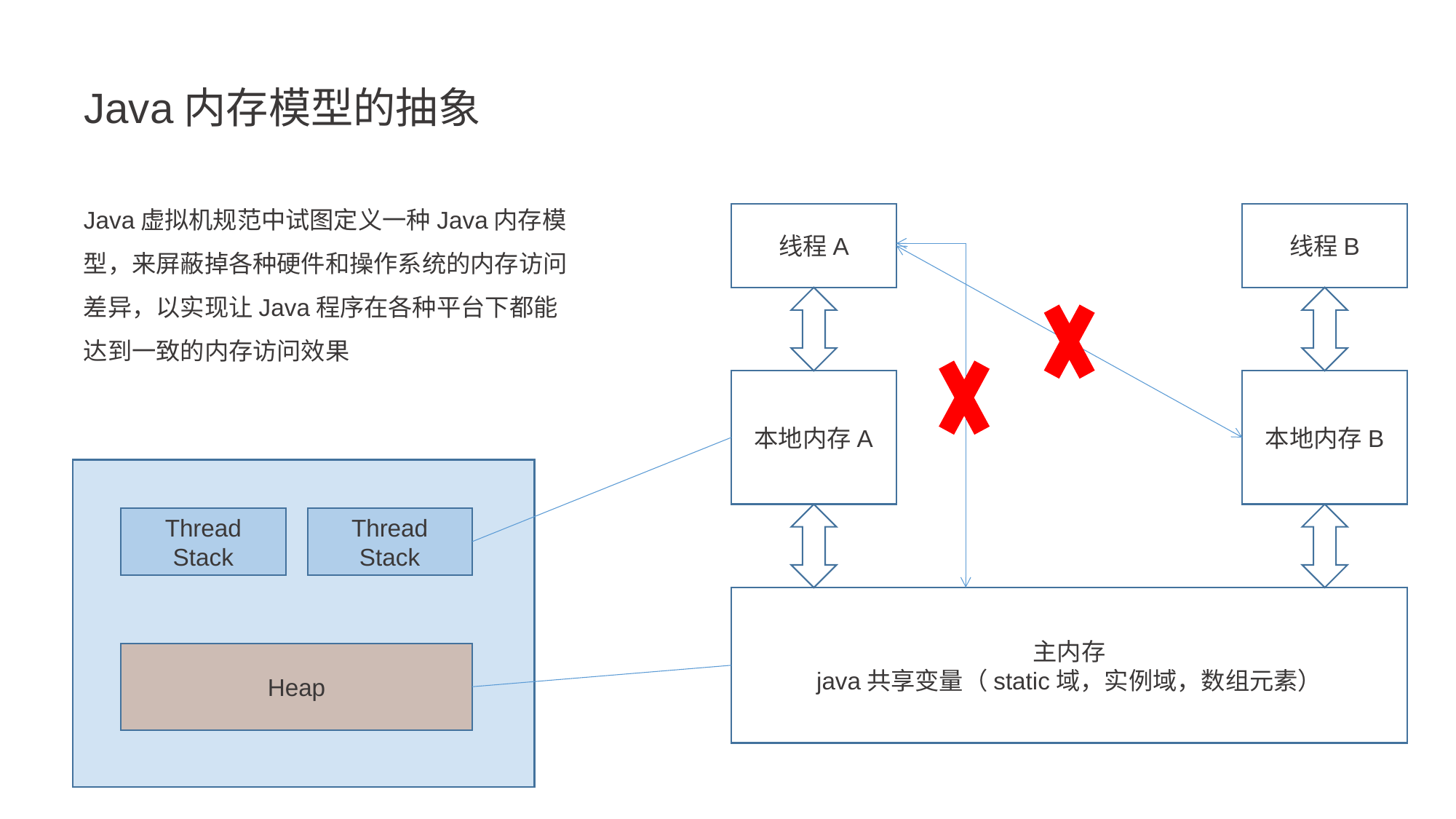

# Java内存模型的抽象
Java虚拟机规范中试图定义一种Java内存模型，来屏蔽掉各种硬件和操作系统的内存访问差异，以实现让Java程序在各种平台下都能达到一致的内存访问效果
线程A
线程B

本地内存A
本地内存B

主内存
java共享变量（static域，实例域，数组元素）

Thread
Stack
Thread
Stack
Heap